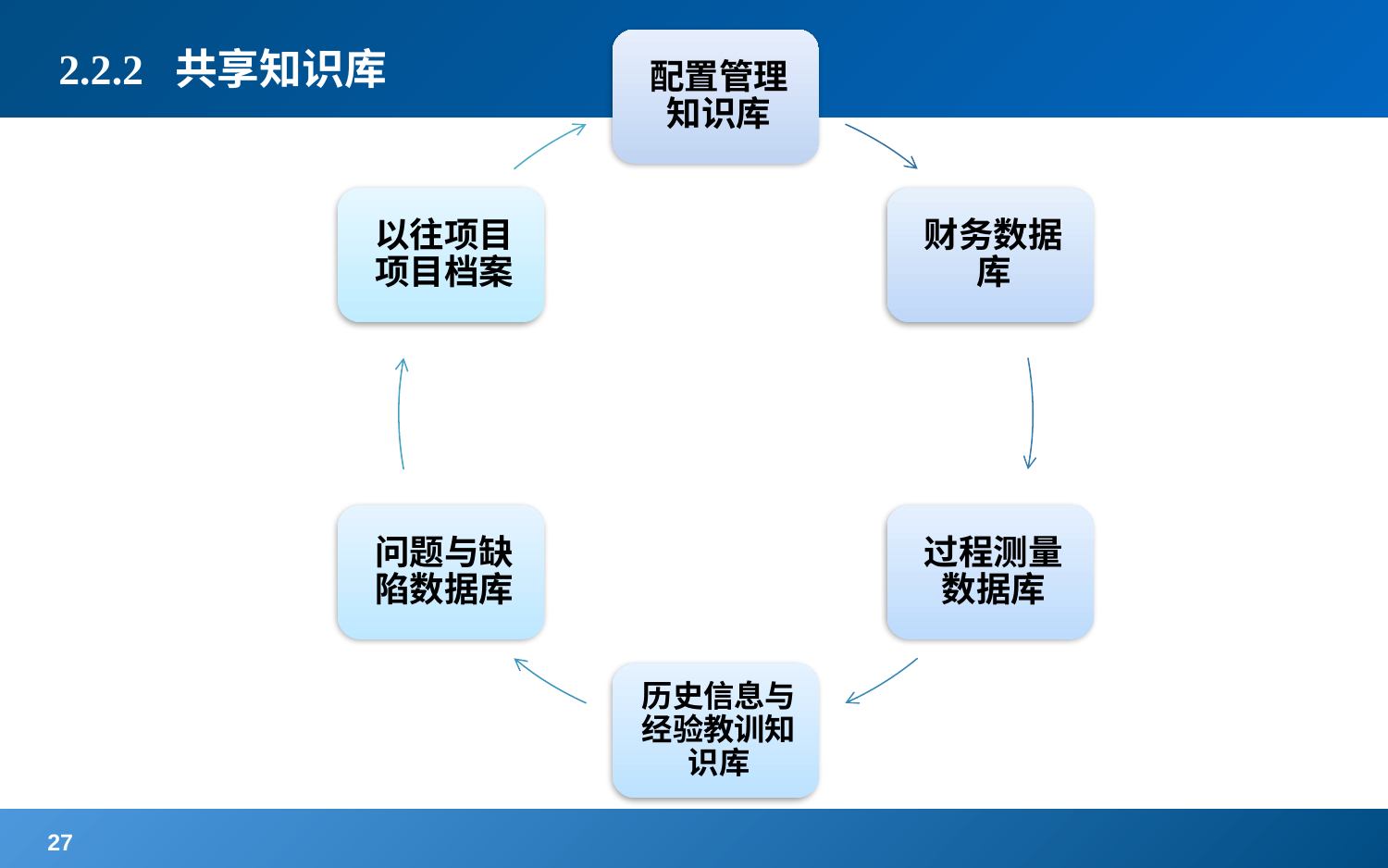

# 2.2.2  共享知识库
配置管理知识库
财务数据库
过程测量数据库
历史信息与经验教训知识库
问题与缺陷数据库
以往项目项目档案